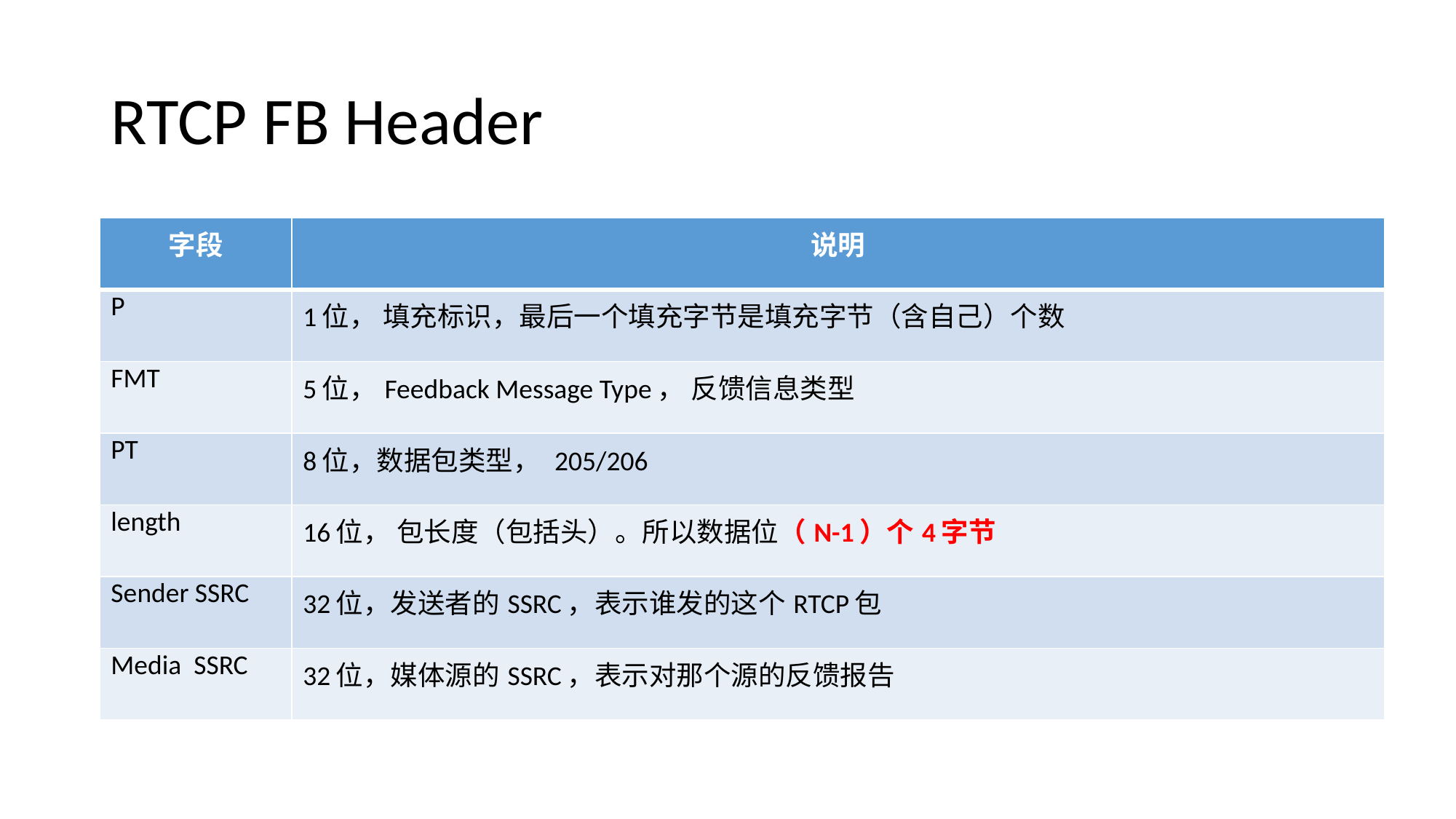

# RTCP FB Header
| 字段 | 说明 |
| --- | --- |
| P | 1位， 填充标识，最后一个填充字节是填充字节（含自己）个数 |
| FMT | 5位，Feedback Message Type， 反馈信息类型 |
| PT | 8位，数据包类型， 205/206 |
| length | 16位， 包长度（包括头）。所以数据位（N-1）个4字节 |
| Sender SSRC | 32位，发送者的SSRC，表示谁发的这个RTCP包 |
| Media SSRC | 32位，媒体源的SSRC，表示对那个源的反馈报告 |